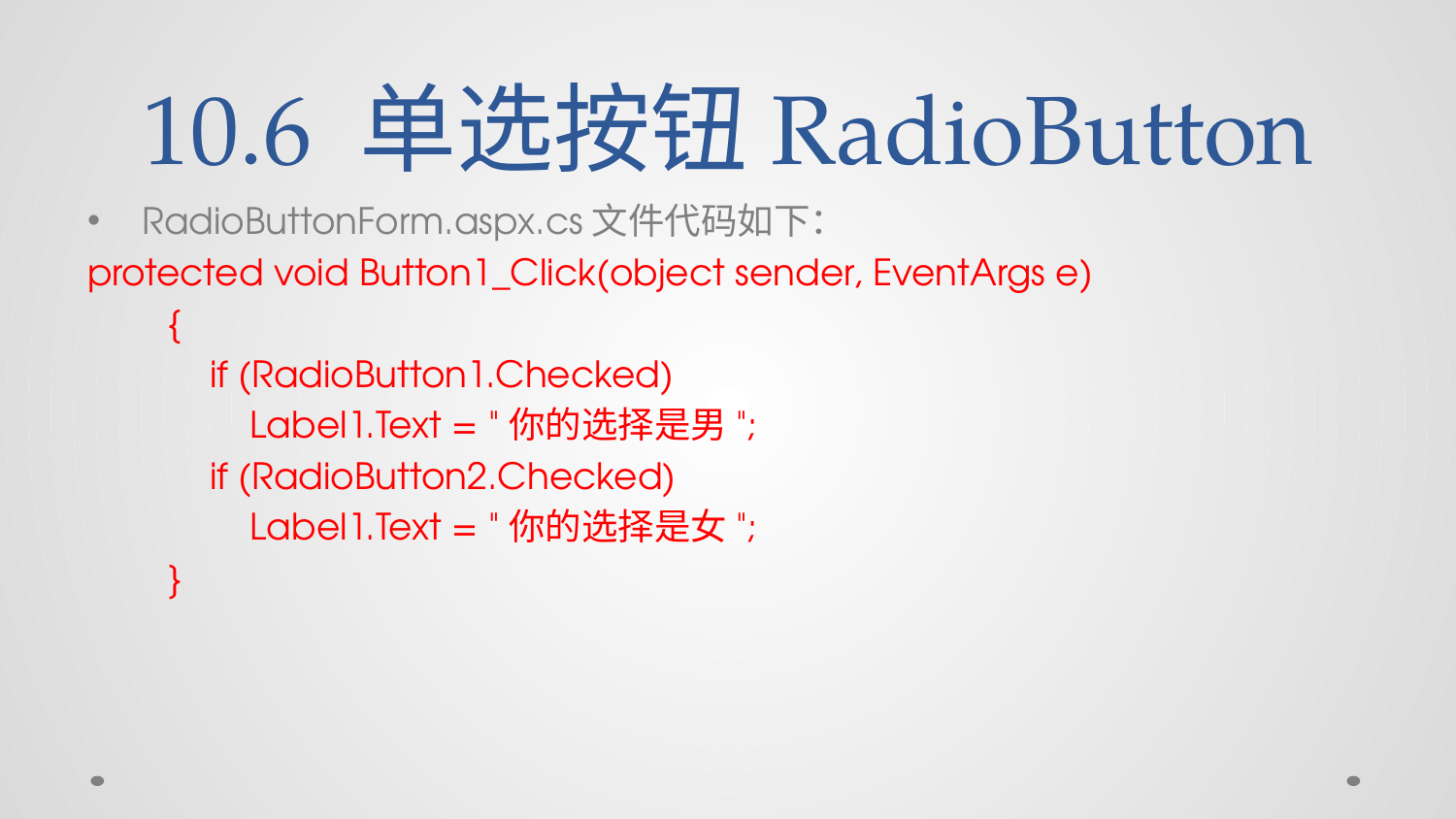

# 10.6 单选按钮RadioButton
RadioButtonForm.aspx.cs文件代码如下：
protected void Button1_Click(object sender, EventArgs e)
        {
            if (RadioButton1.Checked)
                Label1.Text = "你的选择是男";
            if (RadioButton2.Checked)
                Label1.Text = "你的选择是女";
        }